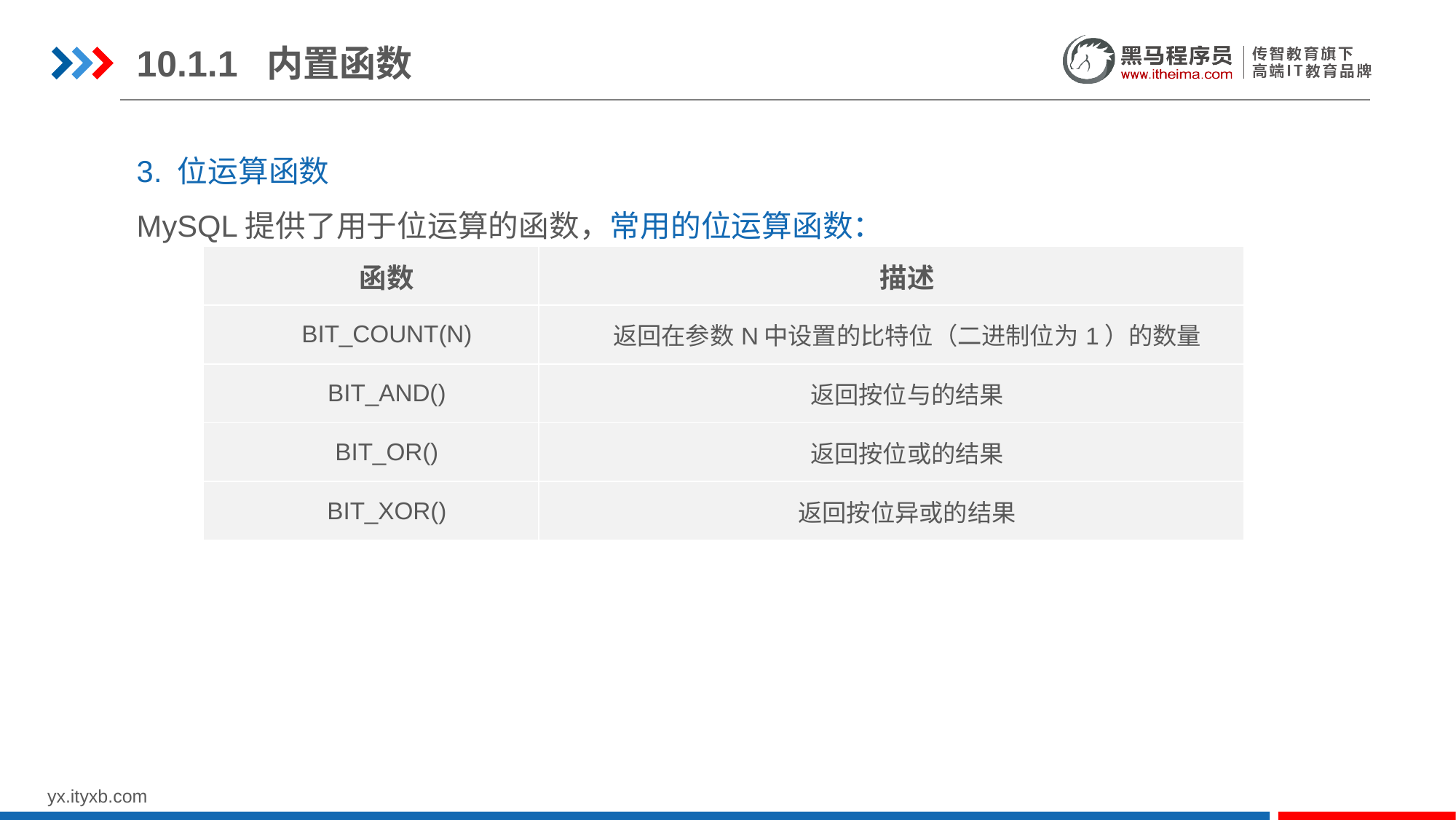

10.1.1  内置函数
3. 位运算函数
MySQL提供了用于位运算的函数，常用的位运算函数：
| 函数 | 描述 |
| --- | --- |
| BIT\_COUNT(N) | 返回在参数N中设置的比特位（二进制位为1）的数量 |
| BIT\_AND() | 返回按位与的结果 |
| BIT\_OR() | 返回按位或的结果 |
| BIT\_XOR() | 返回按位异或的结果 |